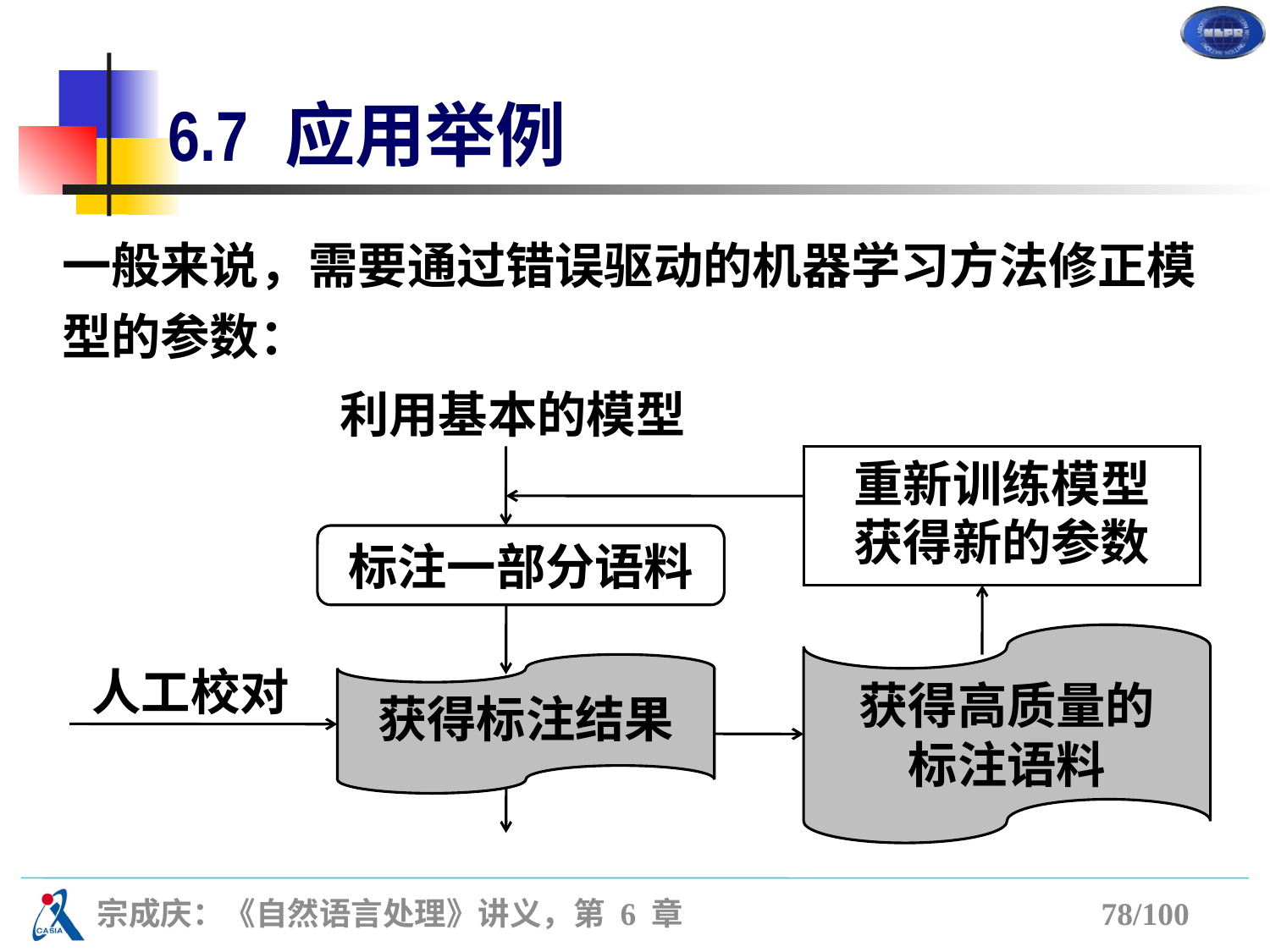

# 6.7 应用举例
一般来说，需要通过错误驱动的机器学习方法修正模型的参数：
利用基本的模型
重新训练模型
获得新的参数
标注一部分语料
获得高质量的
标注语料
获得标注结果
人工校对